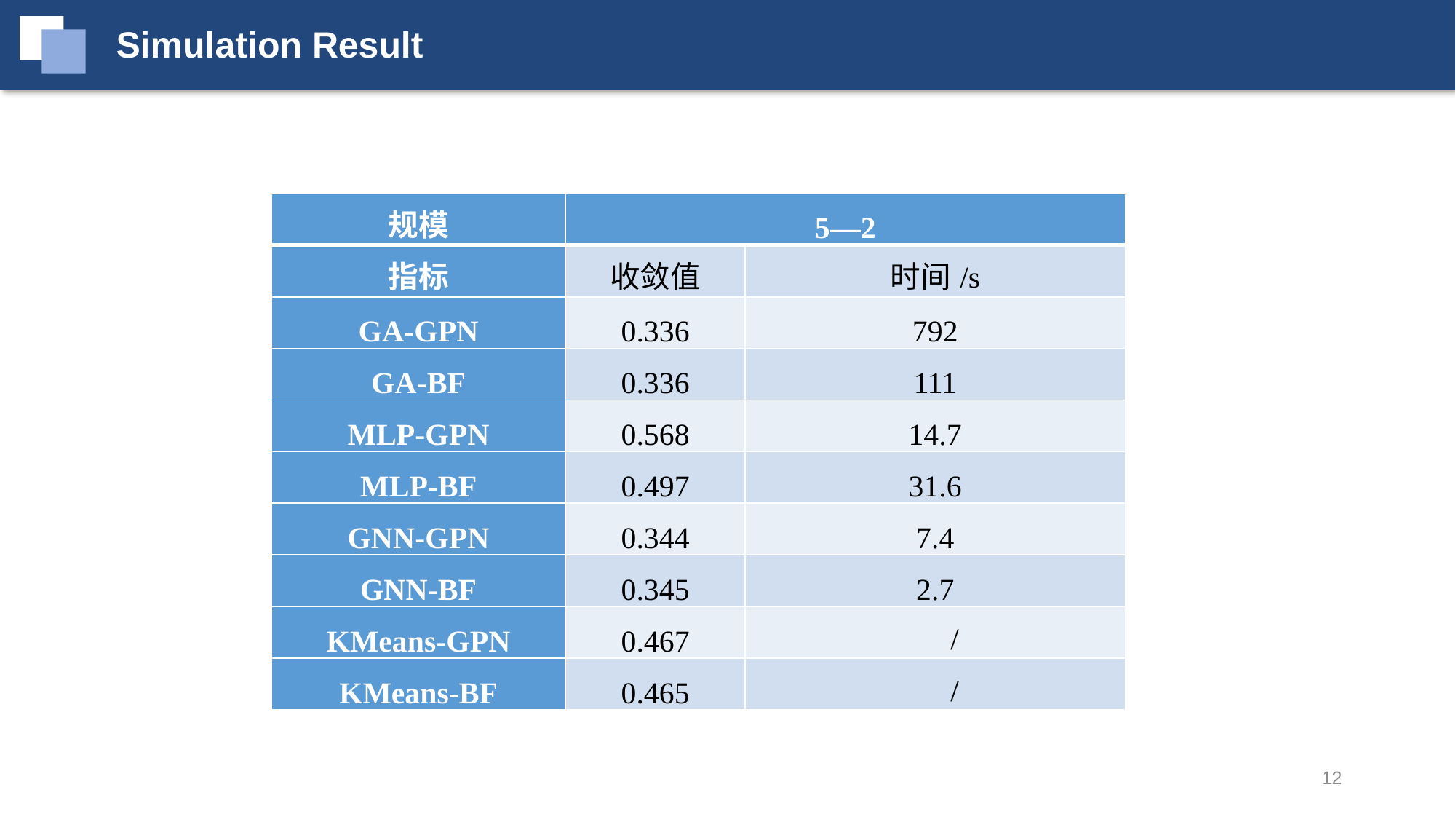

Simulation Result

| 规模 | 5—2 |  |
| --- | --- | --- |
| 指标 | 收敛值 | 时间/s |
| GA-GPN | 0.336 | 792 |
| GA-BF | 0.336 | 111 |
| MLP-GPN | 0.568 | 14.7 |
| MLP-BF | 0.497 | 31.6 |
| GNN-GPN | 0.344 | 7.4 |
| GNN-BF | 0.345 | 2.7 |
| KMeans-GPN | 0.467 | / |
| KMeans-BF | 0.465 | / |
12